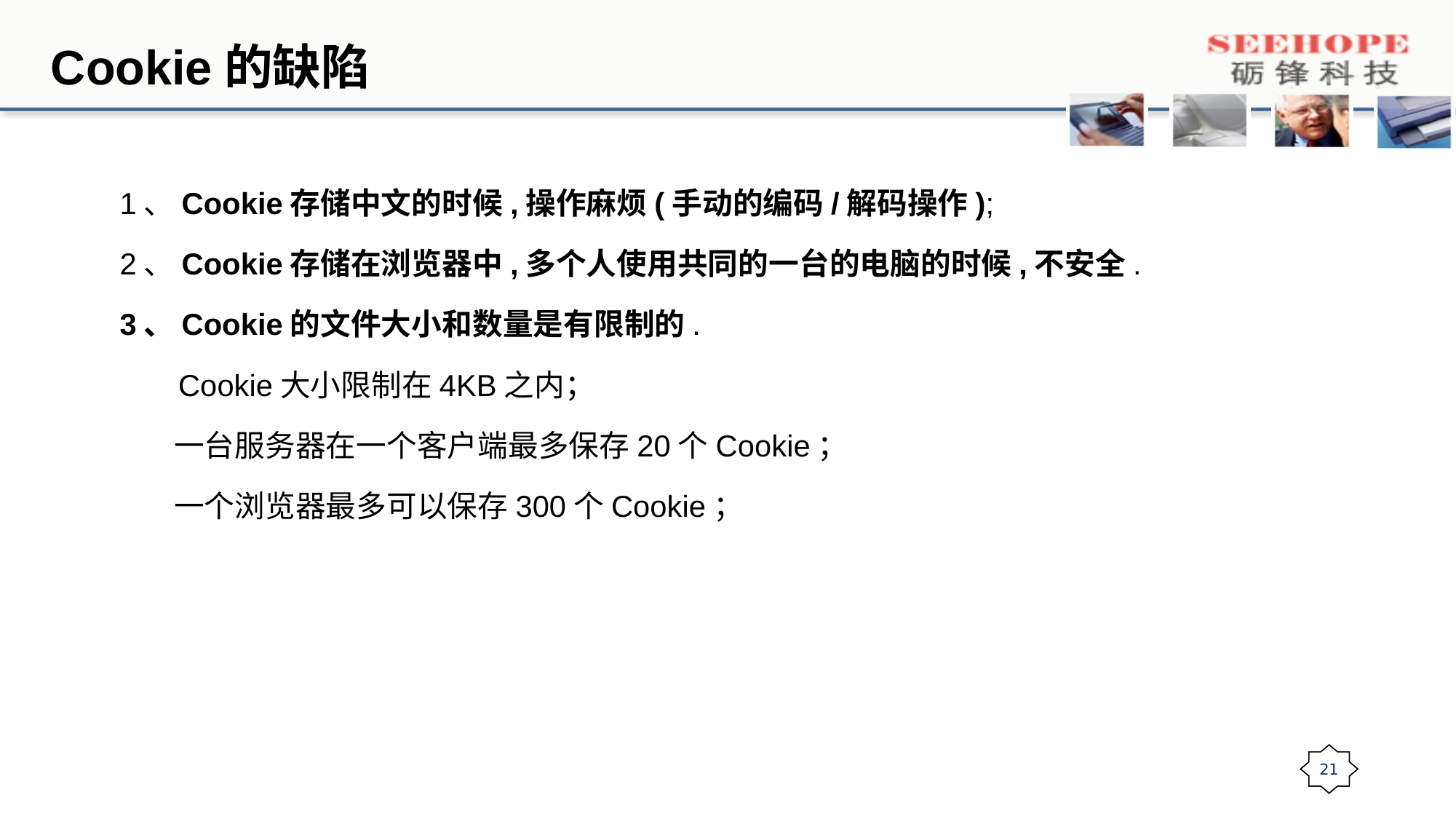

# Cookie的缺陷
1、Cookie存储中文的时候,操作麻烦(手动的编码/解码操作);
2、Cookie存储在浏览器中,多个人使用共同的一台的电脑的时候,不安全.
3、Cookie的文件大小和数量是有限制的.
       Cookie大小限制在4KB之内；
       一台服务器在一个客户端最多保存20个Cookie；
       一个浏览器最多可以保存300个Cookie；